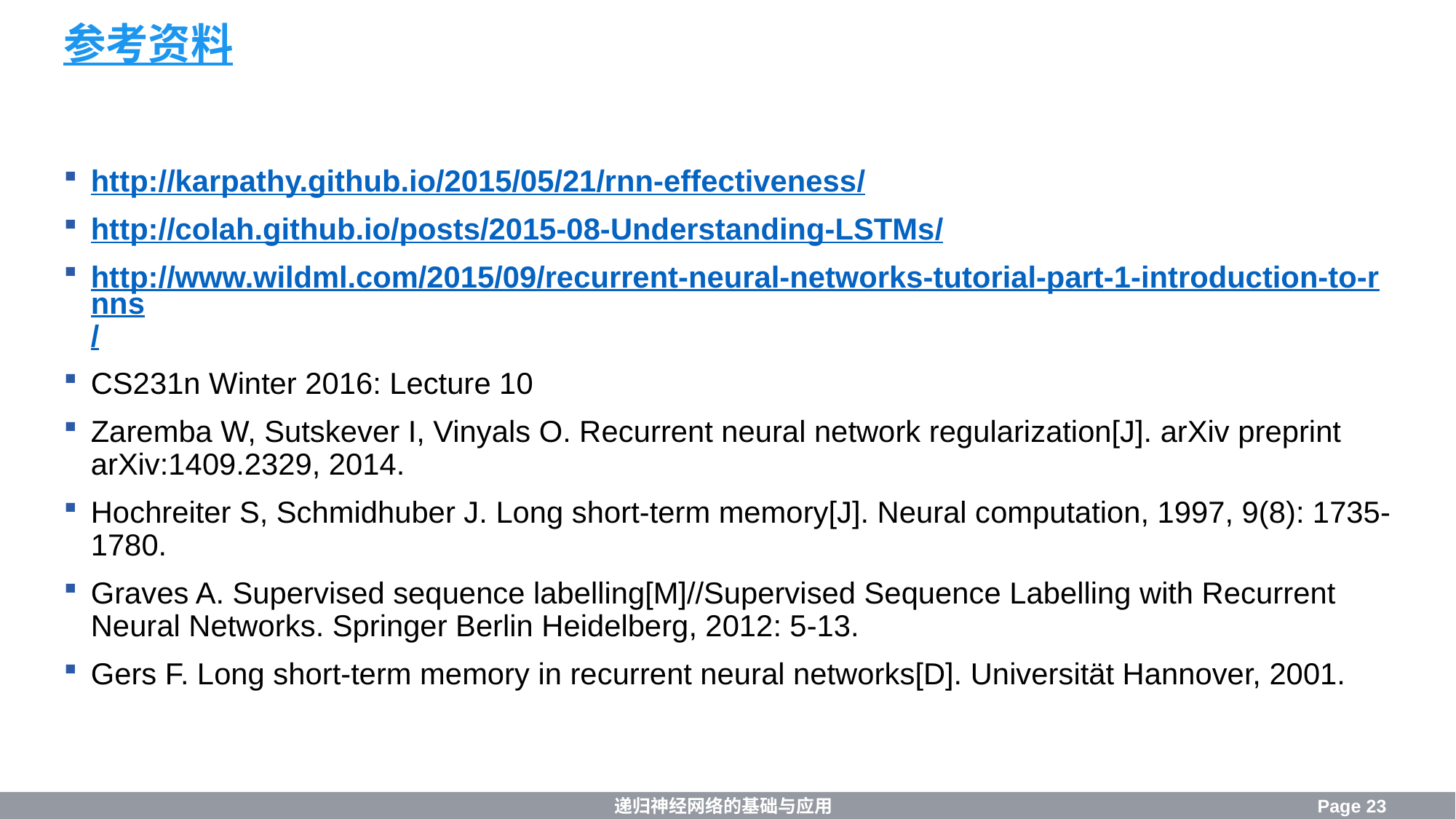

# 参考资料
http://karpathy.github.io/2015/05/21/rnn-effectiveness/
http://colah.github.io/posts/2015-08-Understanding-LSTMs/
http://www.wildml.com/2015/09/recurrent-neural-networks-tutorial-part-1-introduction-to-rnns/
CS231n Winter 2016: Lecture 10
Zaremba W, Sutskever I, Vinyals O. Recurrent neural network regularization[J]. arXiv preprint arXiv:1409.2329, 2014.
Hochreiter S, Schmidhuber J. Long short-term memory[J]. Neural computation, 1997, 9(8): 1735-1780.
Graves A. Supervised sequence labelling[M]//Supervised Sequence Labelling with Recurrent Neural Networks. Springer Berlin Heidelberg, 2012: 5-13.
Gers F. Long short-term memory in recurrent neural networks[D]. Universität Hannover, 2001.

递归神经网络的基础与应用
Page 23